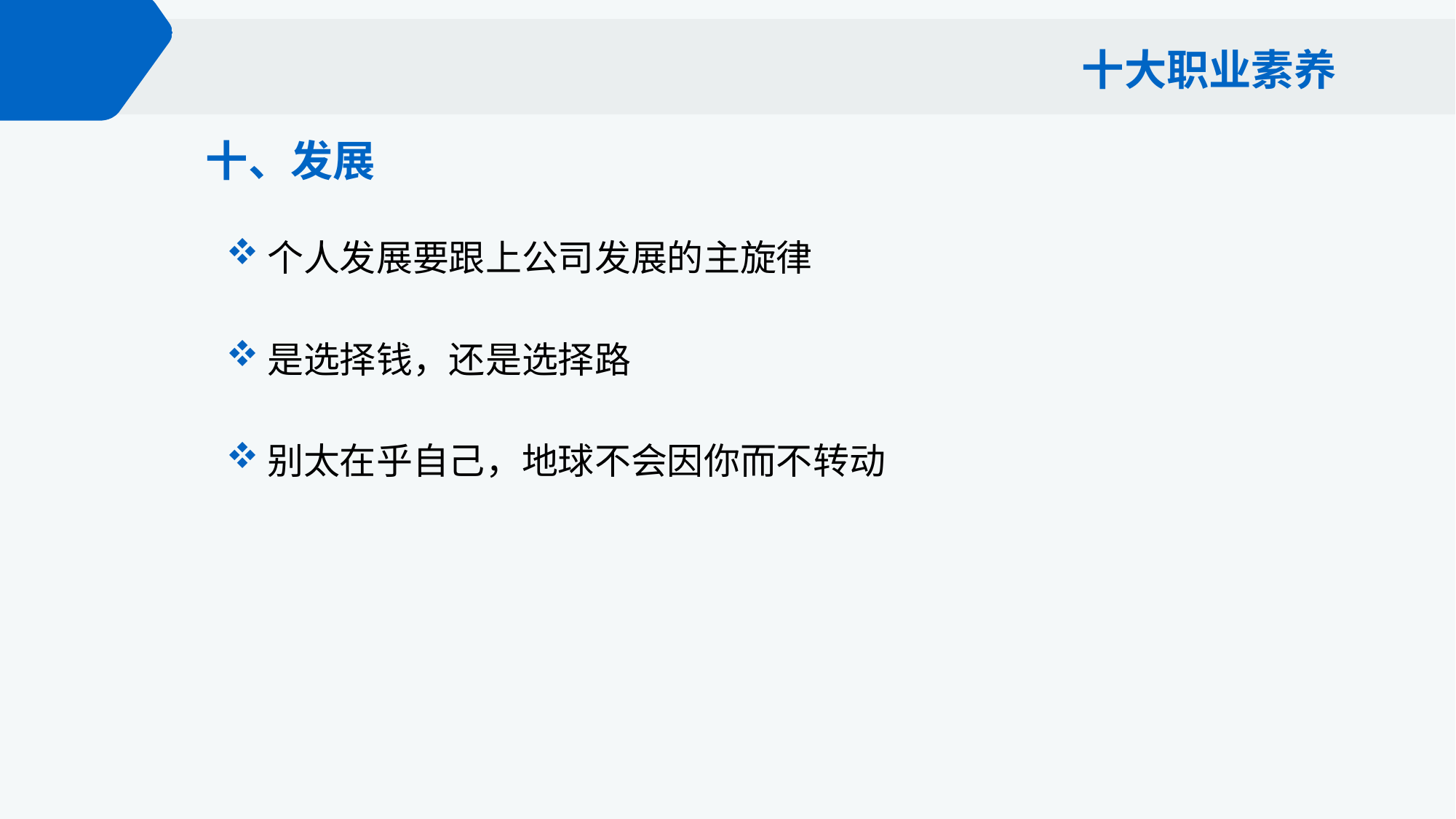

十大职业素养
十、发展
个人发展要跟上公司发展的主旋律

是选择钱，还是选择路

别太在乎自己，地球不会因你而不转动